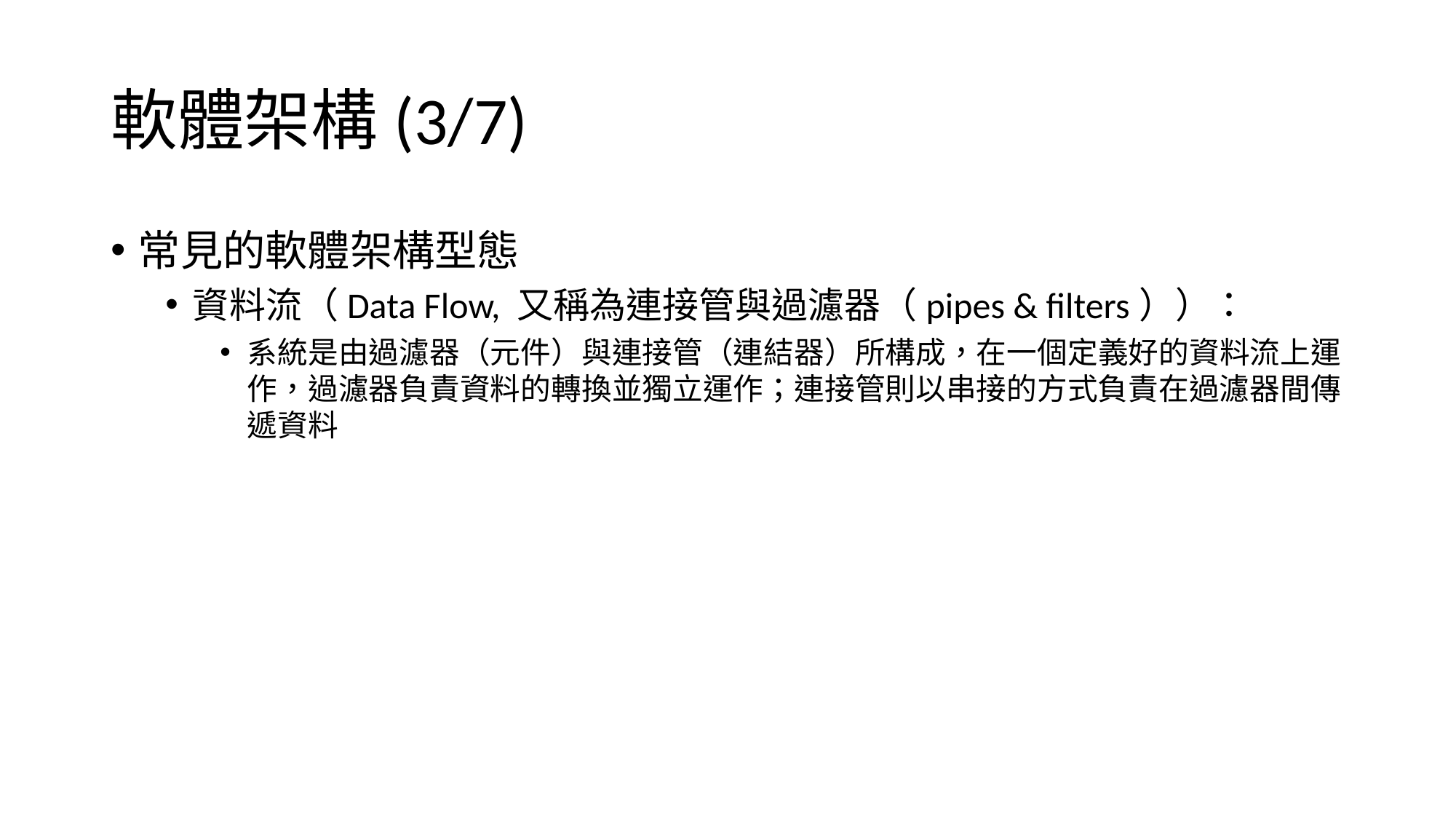

軟體架構(3/7)
常見的軟體架構型態
資料流（Data Flow, 又稱為連接管與過濾器（pipes & filters））：
系統是由過濾器（元件）與連接管（連結器）所構成，在一個定義好的資料流上運作，過濾器負責資料的轉換並獨立運作；連接管則以串接的方式負責在過濾器間傳遞資料